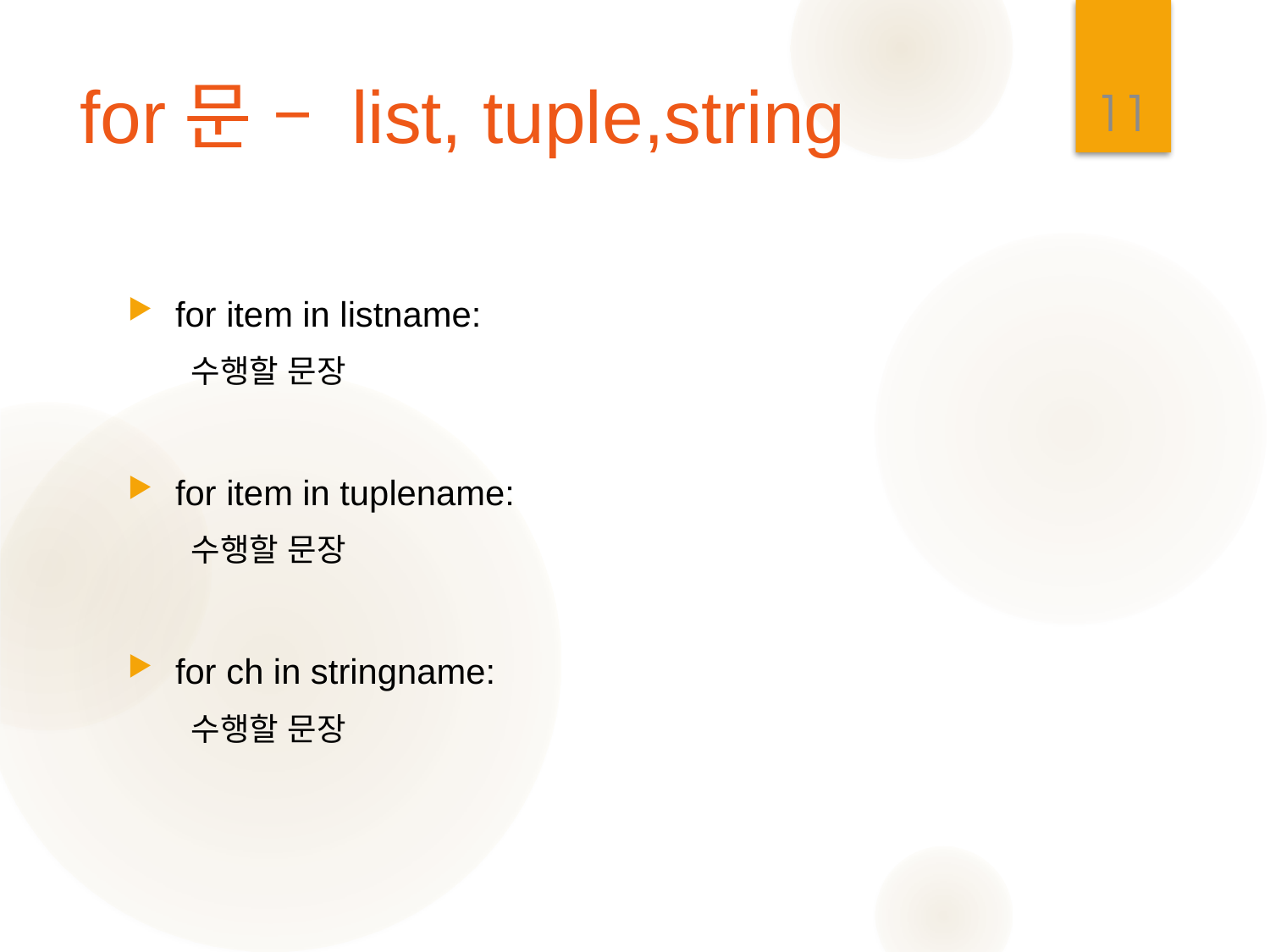

11
# for문 – list, tuple,string

for item in listname:
수행할 문장

for item in tuplename:
수행할 문장

for ch in stringname:
수행할 문장